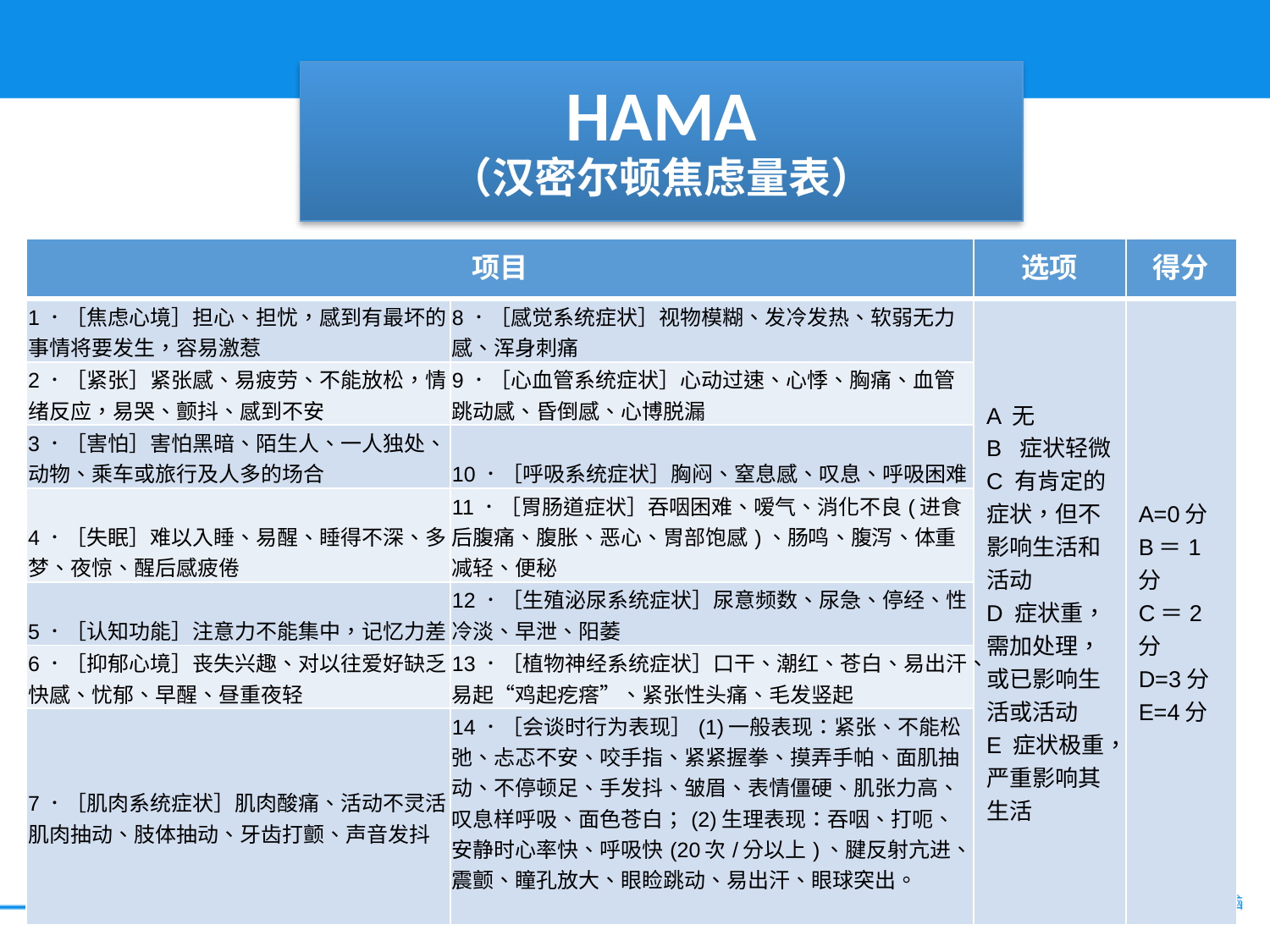

# HAMA （汉密尔顿焦虑量表）
| 项目 |  | 选项 | 得分 |
| --- | --- | --- | --- |
| 1．［焦虑心境］担心、担忧，感到有最坏的事情将要发生，容易激惹 | 8．［感觉系统症状］视物模糊、发冷发热、软弱无力感、浑身刺痛 | A 无 B 症状轻微 C 有肯定的症状，但不影响生活和活动 D 症状重，需加处理，或已影响生活或活动 E 症状极重，严重影响其生活 | A=0分 B＝1分 C＝2分 D=3分E=4分 |
| 2．［紧张］紧张感、易疲劳、不能放松，情绪反应，易哭、颤抖、感到不安 | 9．［心血管系统症状］心动过速、心悸、胸痛、血管跳动感、昏倒感、心博脱漏 |  |  |
| 3．［害怕］害怕黑暗、陌生人、一人独处、动物、乘车或旅行及人多的场合 | 10．［呼吸系统症状］胸闷、窒息感、叹息、呼吸困难 |  |  |
| 4．［失眠］难以入睡、易醒、睡得不深、多梦、夜惊、醒后感疲倦 | 11．［胃肠道症状］吞咽困难、嗳气、消化不良(进食后腹痛、腹胀、恶心、胃部饱感)、肠鸣、腹泻、体重减轻、便秘 |  |  |
| 5．［认知功能］注意力不能集中，记忆力差 | 12．［生殖泌尿系统症状］尿意频数、尿急、停经、性冷淡、早泄、阳萎 |  |  |
| 6．［抑郁心境］丧失兴趣、对以往爱好缺乏快感、忧郁、早醒、昼重夜轻 | 13．［植物神经系统症状］口干、潮红、苍白、易出汗、易起“鸡起疙瘩”、紧张性头痛、毛发竖起 |  |  |
| 7．［肌肉系统症状］肌肉酸痛、活动不灵活、肌肉抽动、肢体抽动、牙齿打颤、声音发抖 | 14．［会谈时行为表现］(1)一般表现：紧张、不能松弛、忐忑不安、咬手指、紧紧握拳、摸弄手帕、面肌抽动、不停顿足、手发抖、皱眉、表情僵硬、肌张力高、叹息样呼吸、面色苍白；(2)生理表现：吞咽、打呃、安静时心率快、呼吸快(20次/分以上)、腱反射亢进、震颤、瞳孔放大、眼睑跳动、易出汗、眼球突出。 |  |  |

总分如小于7分，病人就没有焦虑症状；超过7分，可能有焦虑；超过14分，肯定有焦虑；超过21分，肯定有明显焦虑；超过29分，可能为严重焦虑。一般划界分为14分。